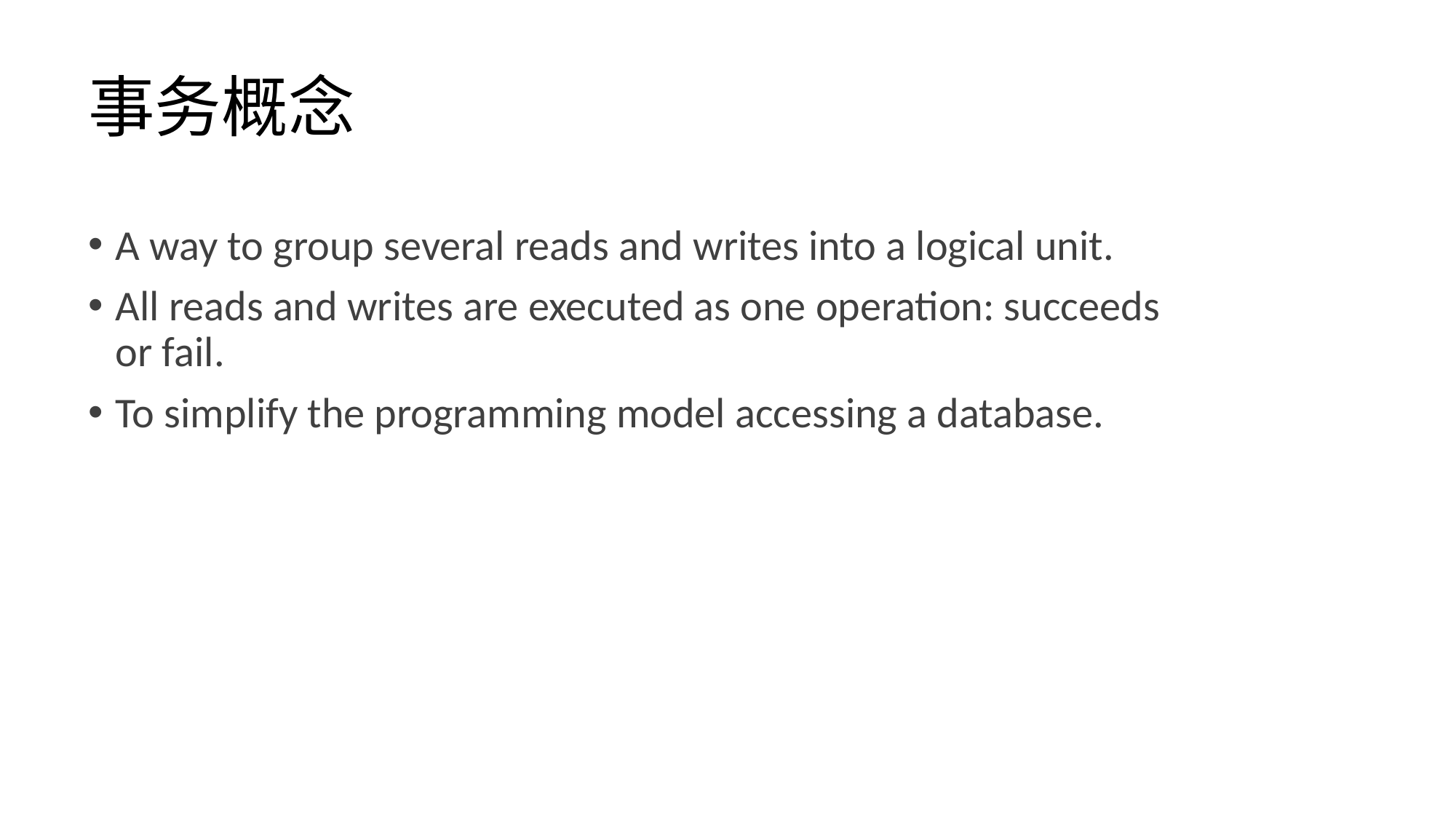

# 事务概念
A way to group several reads and writes into a logical unit.
All reads and writes are executed as one operation: succeeds or fail.
To simplify the programming model accessing a database.